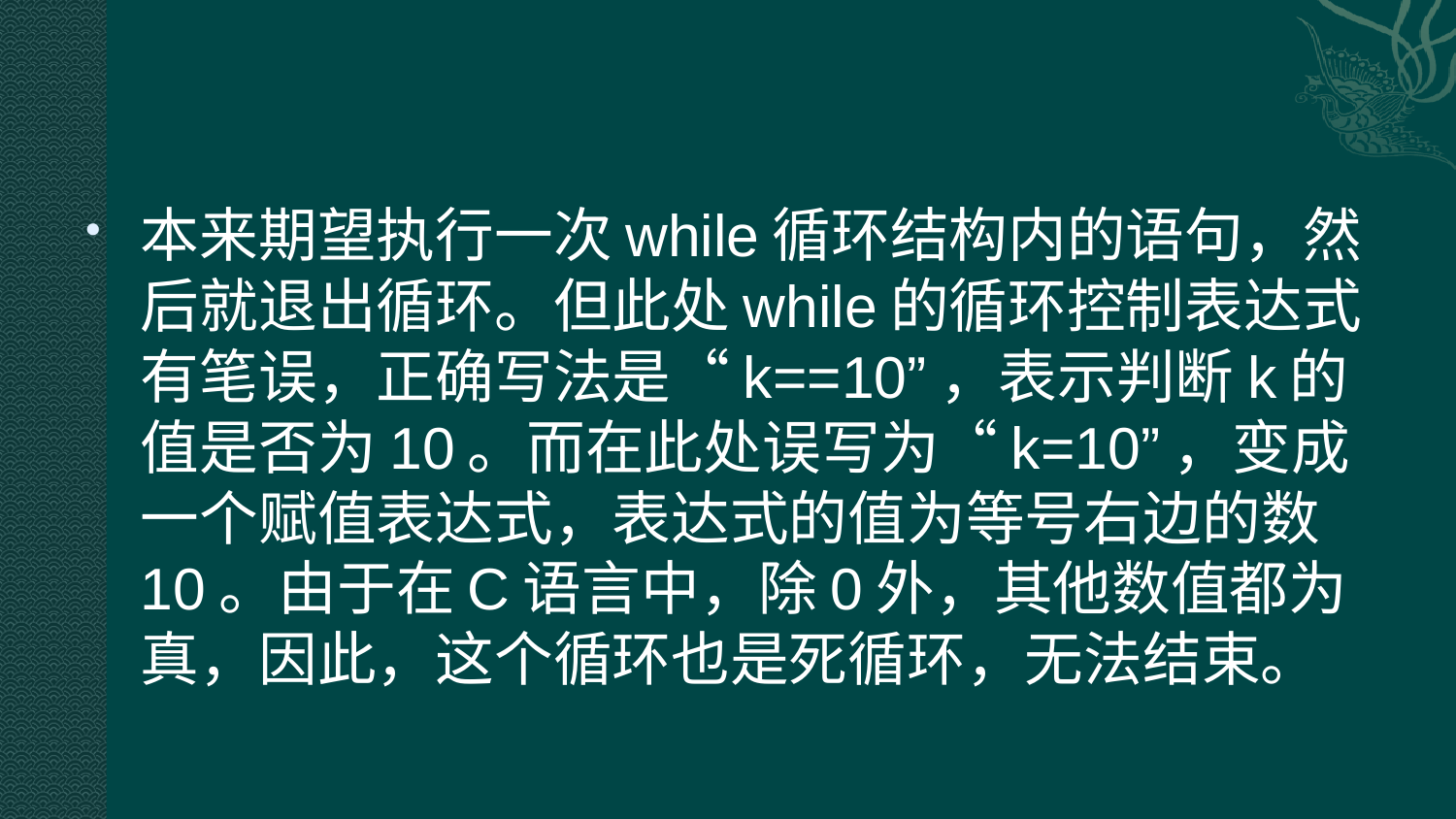

#
本来期望执行一次while循环结构内的语句，然后就退出循环。但此处while的循环控制表达式有笔误，正确写法是“k==10”，表示判断k的值是否为10。而在此处误写为“k=10”，变成一个赋值表达式，表达式的值为等号右边的数10。由于在C语言中，除0外，其他数值都为真，因此，这个循环也是死循环，无法结束。